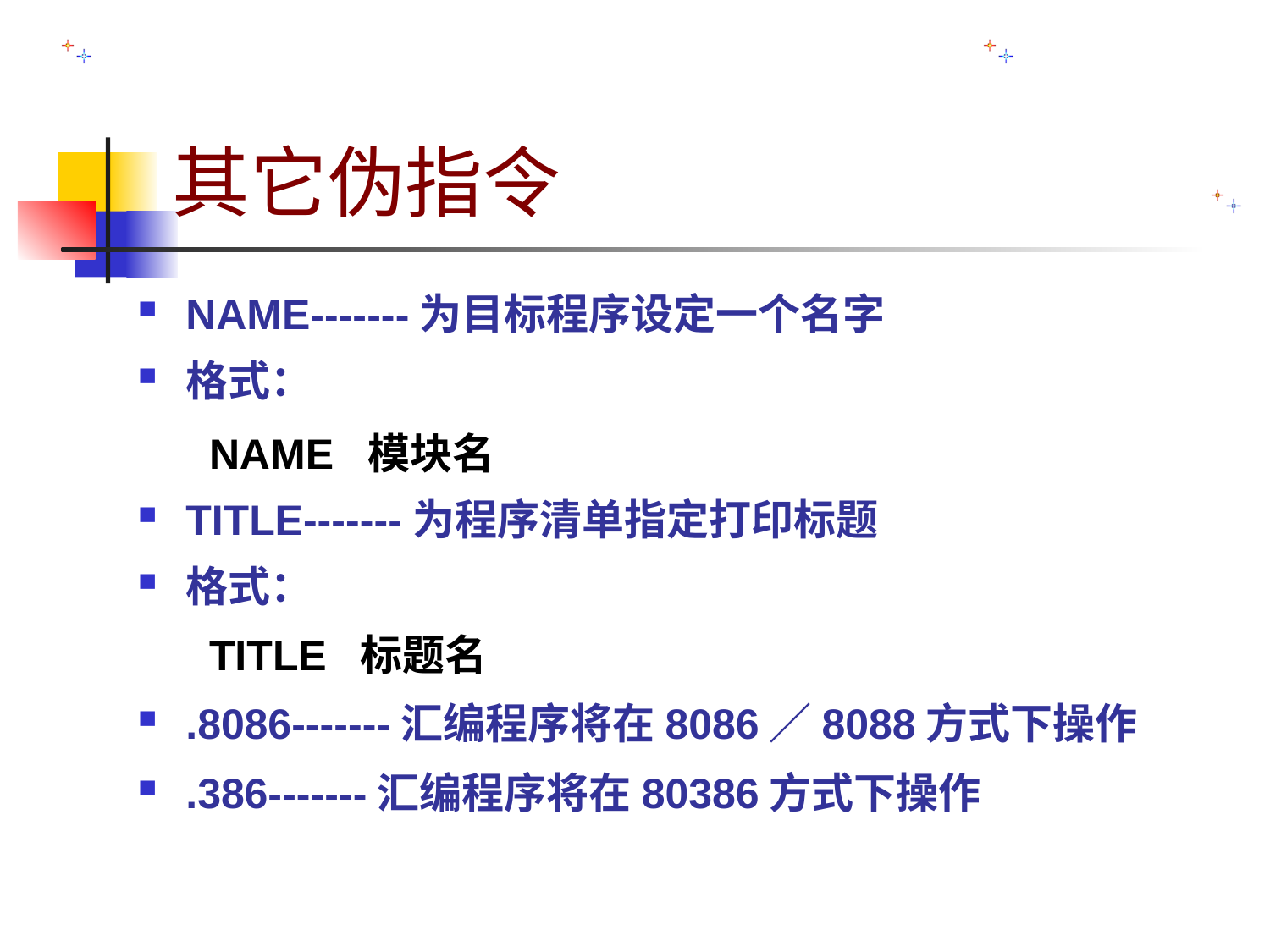

# 其它伪指令
NAME-------为目标程序设定一个名字
格式：
      NAME  模块名
TITLE-------为程序清单指定打印标题
格式：
      TITLE  标题名
.8086-------汇编程序将在8086／8088方式下操作
.386-------汇编程序将在80386方式下操作